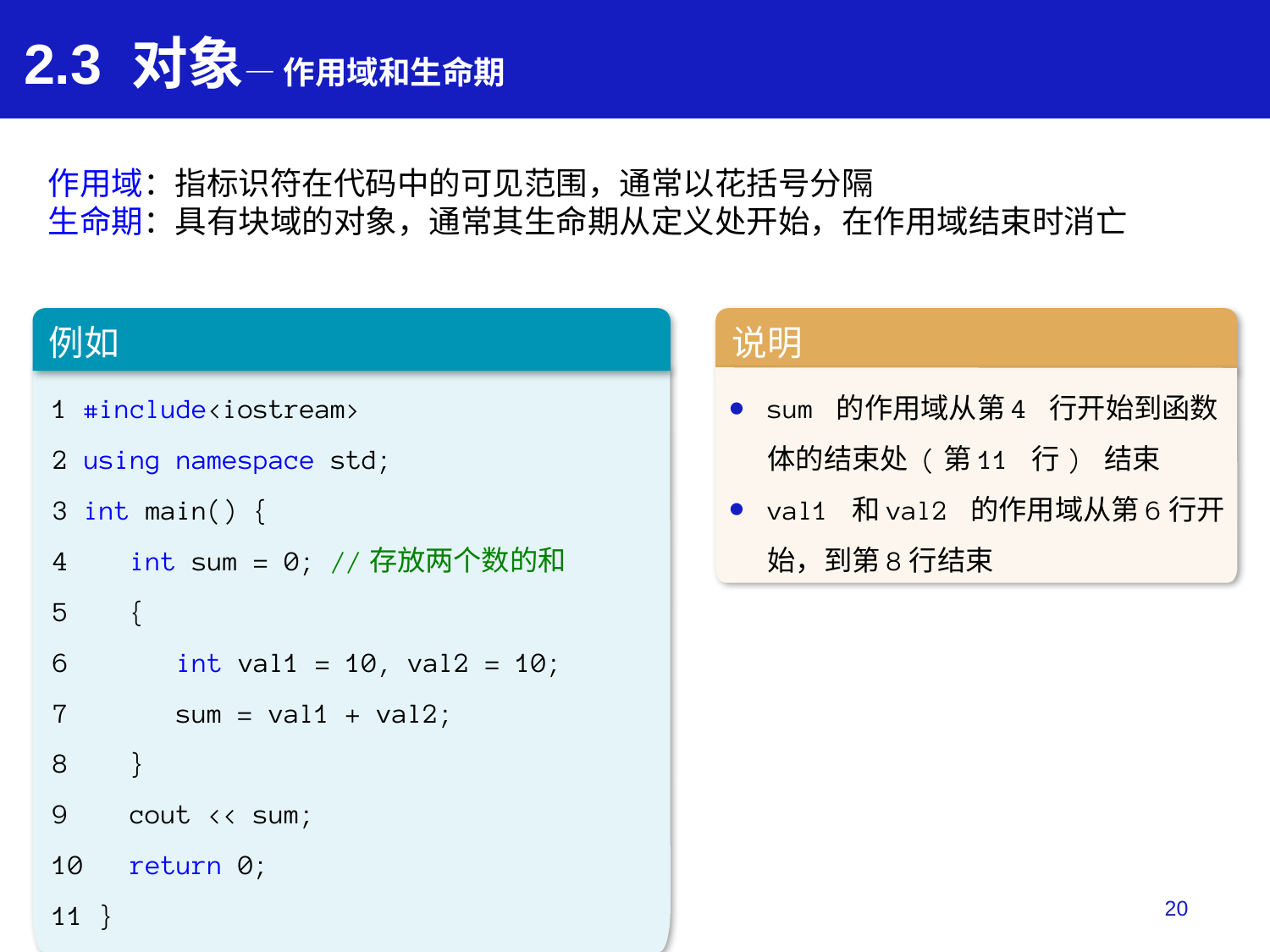

2.3 对象— 作用域和生命期
作用域：指标识符在代码中的可见范围，通常以花括号分隔
生命期：具有块域的对象，通常其生命期从定义处开始，在作用域结束时消亡
例如
说明

1 #include<iostream>
2 using namespace std;
3 int main() {
4    int sum = 0; //存放两个数的和
5    {
6       int val1 = 10, val2 = 10;
7       sum = val1 + val2;
8    }
9    cout << sum;
10   return 0;
11 }
sum 的作用域从第4 行开始到函数体的结束处 (第11 行) 结束
val1 和val2 的作用域从第6行开始，到第8行结束
20